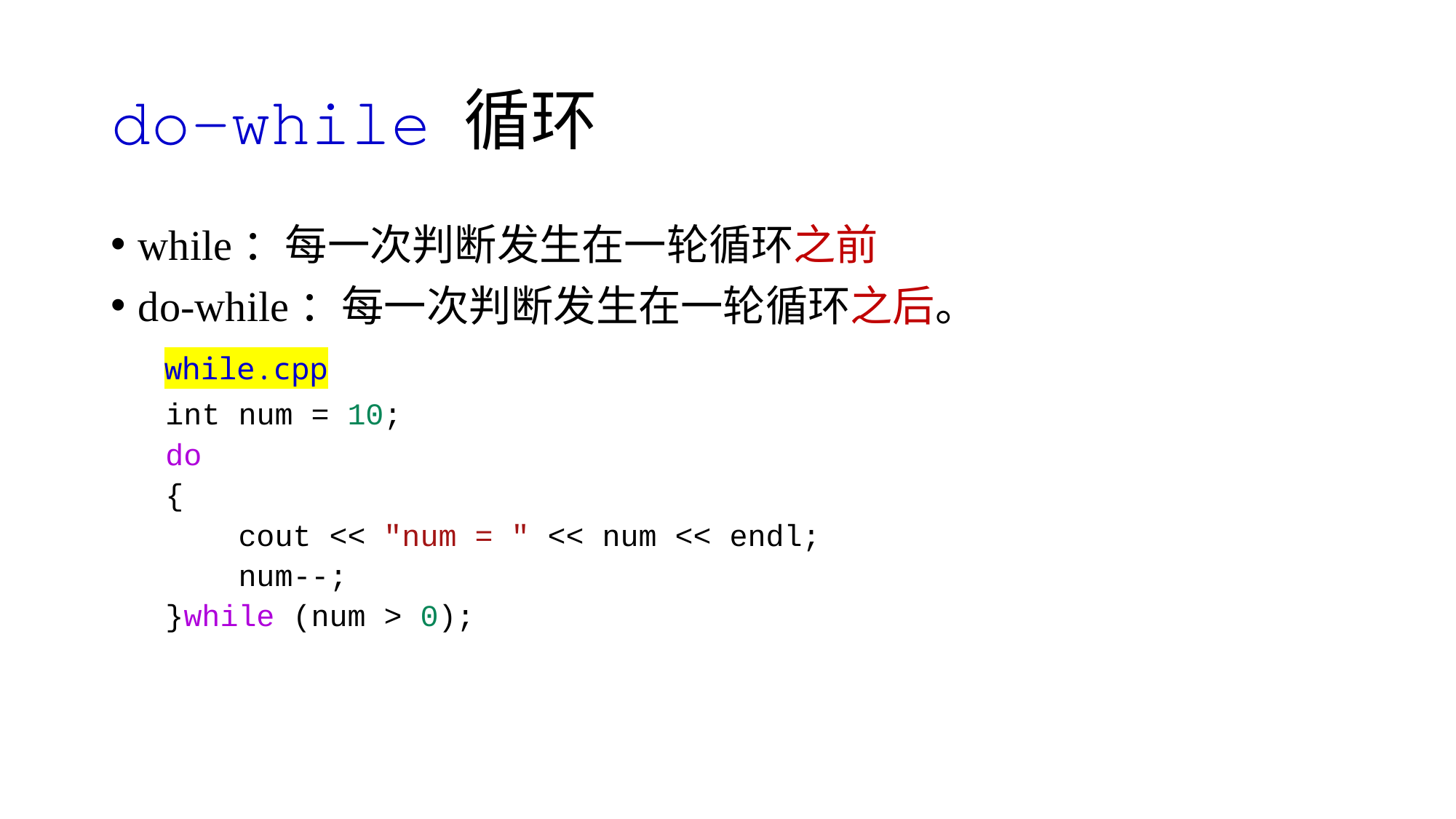

# do-while 循环
while：每一次判断发生在一轮循环之前
do-while：每一次判断发生在一轮循环之后。

int num = 10;
do
{
    cout << "num = " << num << endl;
    num--;
}while (num > 0);

while.cpp